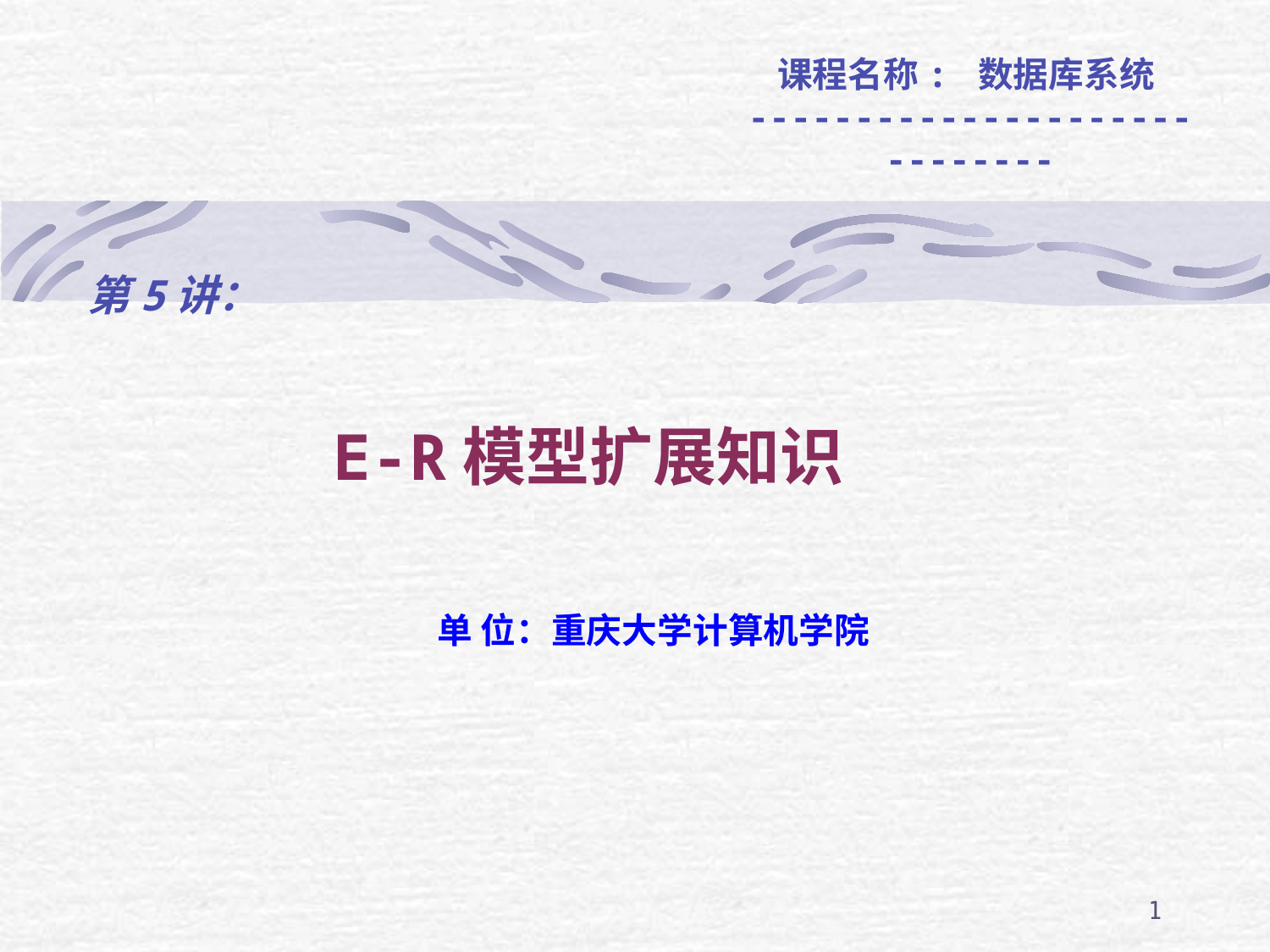

课程名称: 数据库系统
-----------------------------
# 第5讲： E-R模型扩展知识
		    单 位：重庆大学计算机学院
1